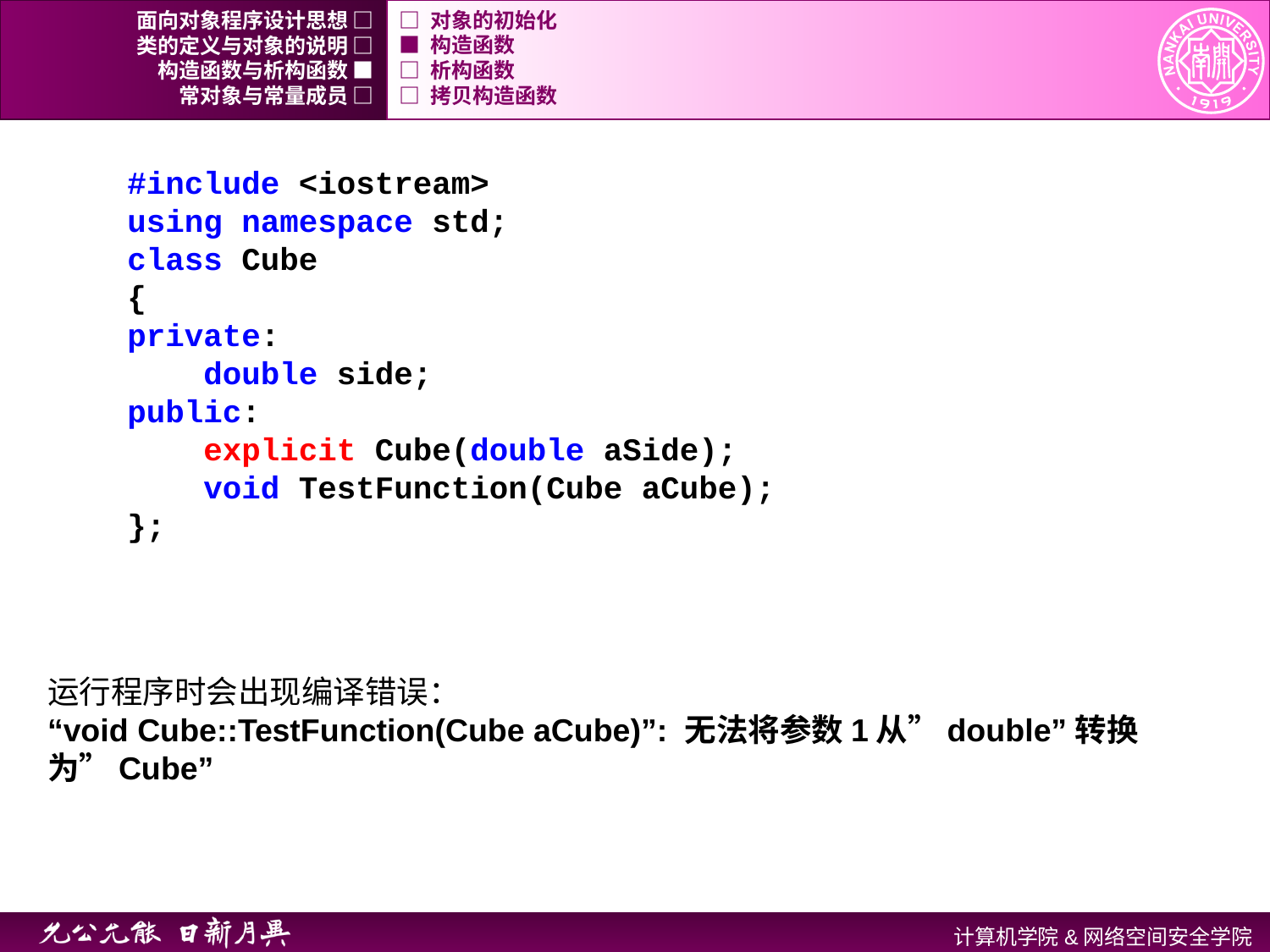

面向对象程序设计思想 □
□ 对象的初始化
类的定义与对象的说明 □
■ 构造函数
构造函数与析构函数 ■
□ 析构函数
常对象与常量成员 □

□ 拷贝构造函数
#include <iostream>
using namespace std;
class Cube
{
private:
    double side;
public:
    explicit Cube(double aSide);
    void TestFunction(Cube aCube);
};
运行程序时会出现编译错误：
“void Cube::TestFunction(Cube aCube)”: 无法将参数1从”double”转换为”Cube”